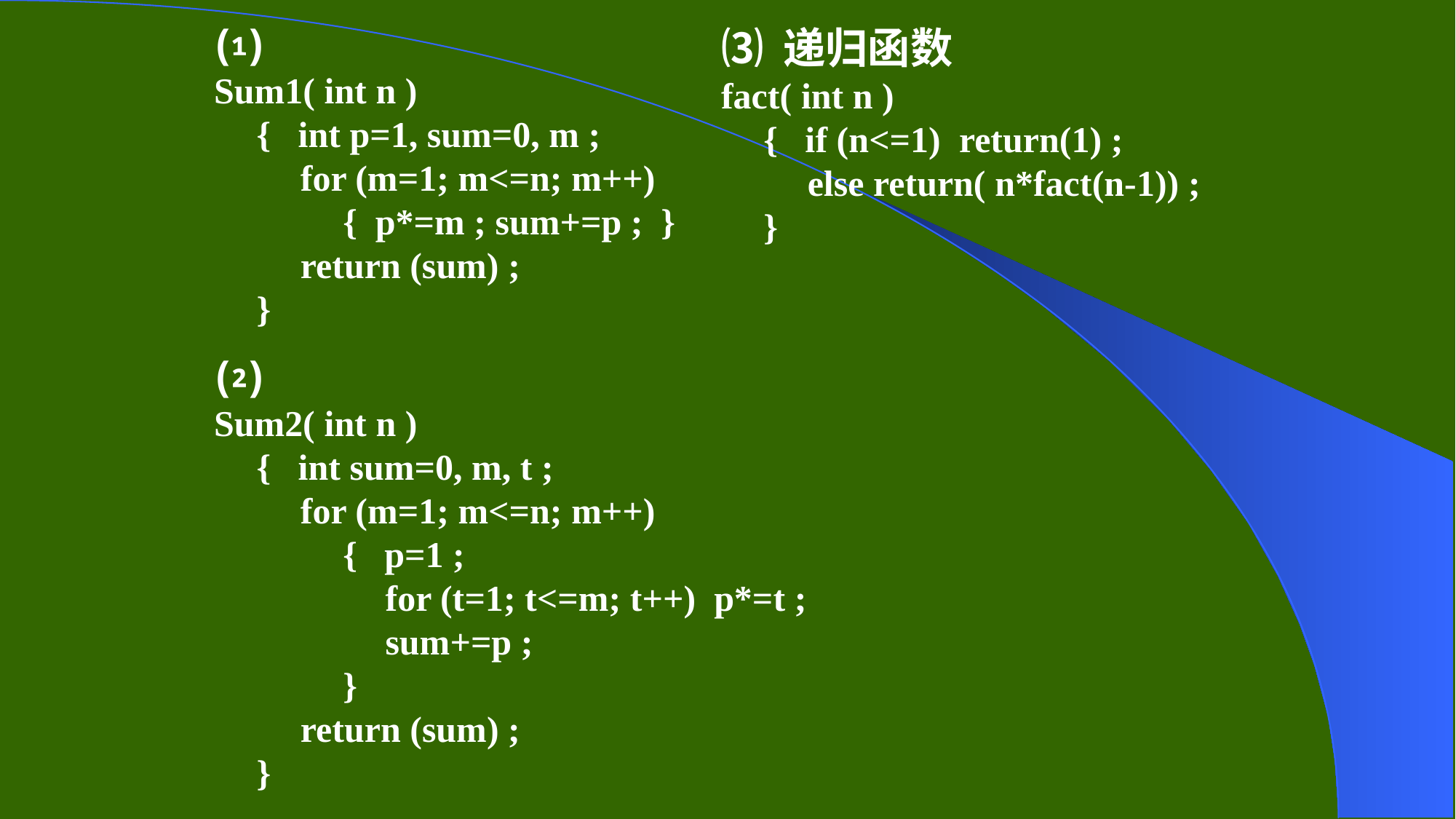

⑴
Sum1( int n )
{   int p=1, sum=0, m ;
for (m=1; m<=n; m++)
{  p*=m ; sum+=p ;  }
return (sum) ;
}
⑶ 递归函数
fact( int n )
{   if (n<=1)  return(1) ;
else return( n*fact(n-1)) ;
}
⑵
Sum2( int n )
{   int sum=0, m, t ;
for (m=1; m<=n; m++)
{   p=1 ;
for (t=1; t<=m; t++)  p*=t ;
sum+=p ;
}
return (sum) ;
}